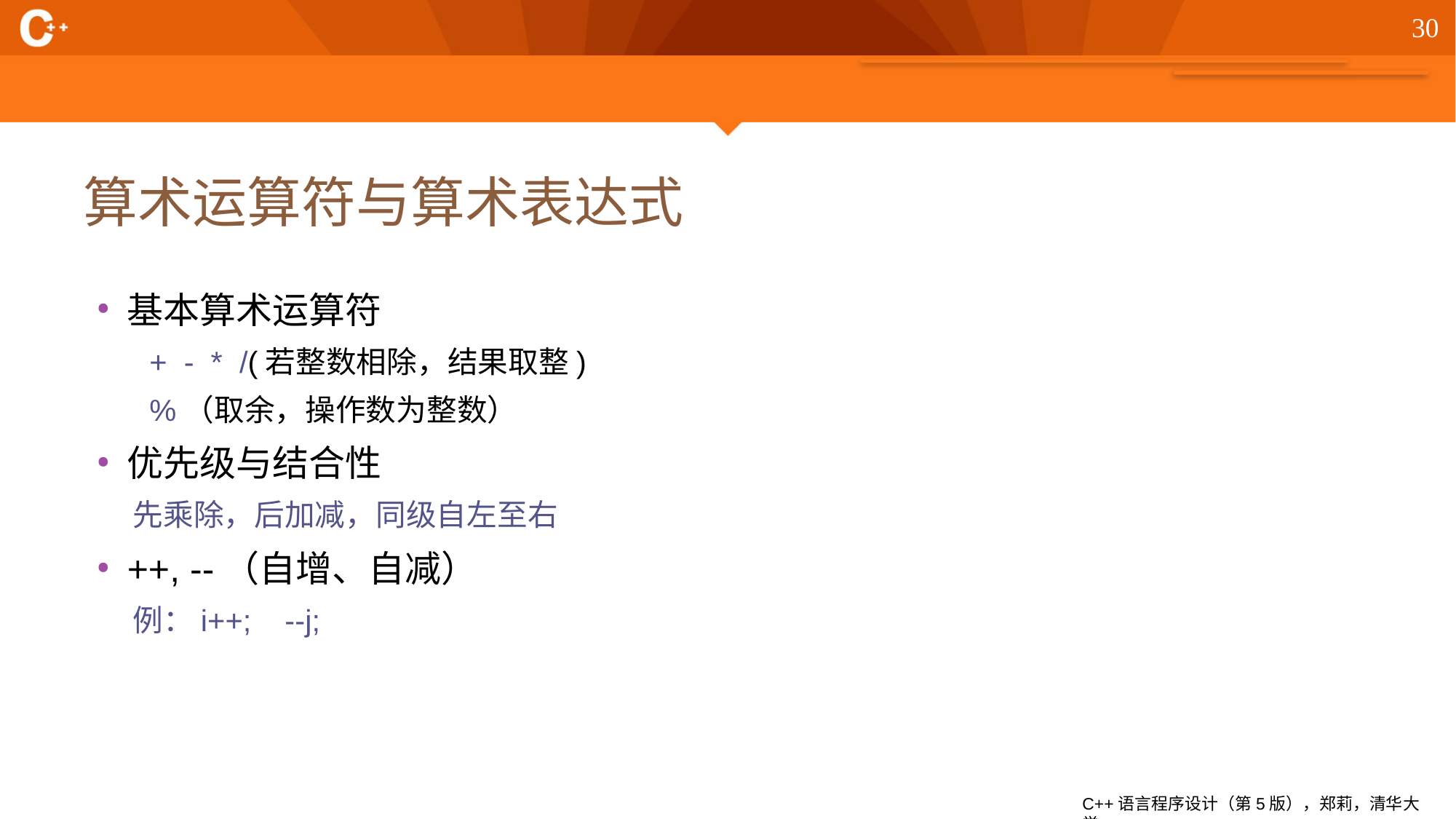

30
# 算术运算符与算术表达式
基本算术运算符
  +  -  *  /(若整数相除，结果取整)
  %（取余，操作数为整数）
优先级与结合性
先乘除，后加减，同级自左至右
++, --（自增、自减）
例：i++;    --j;